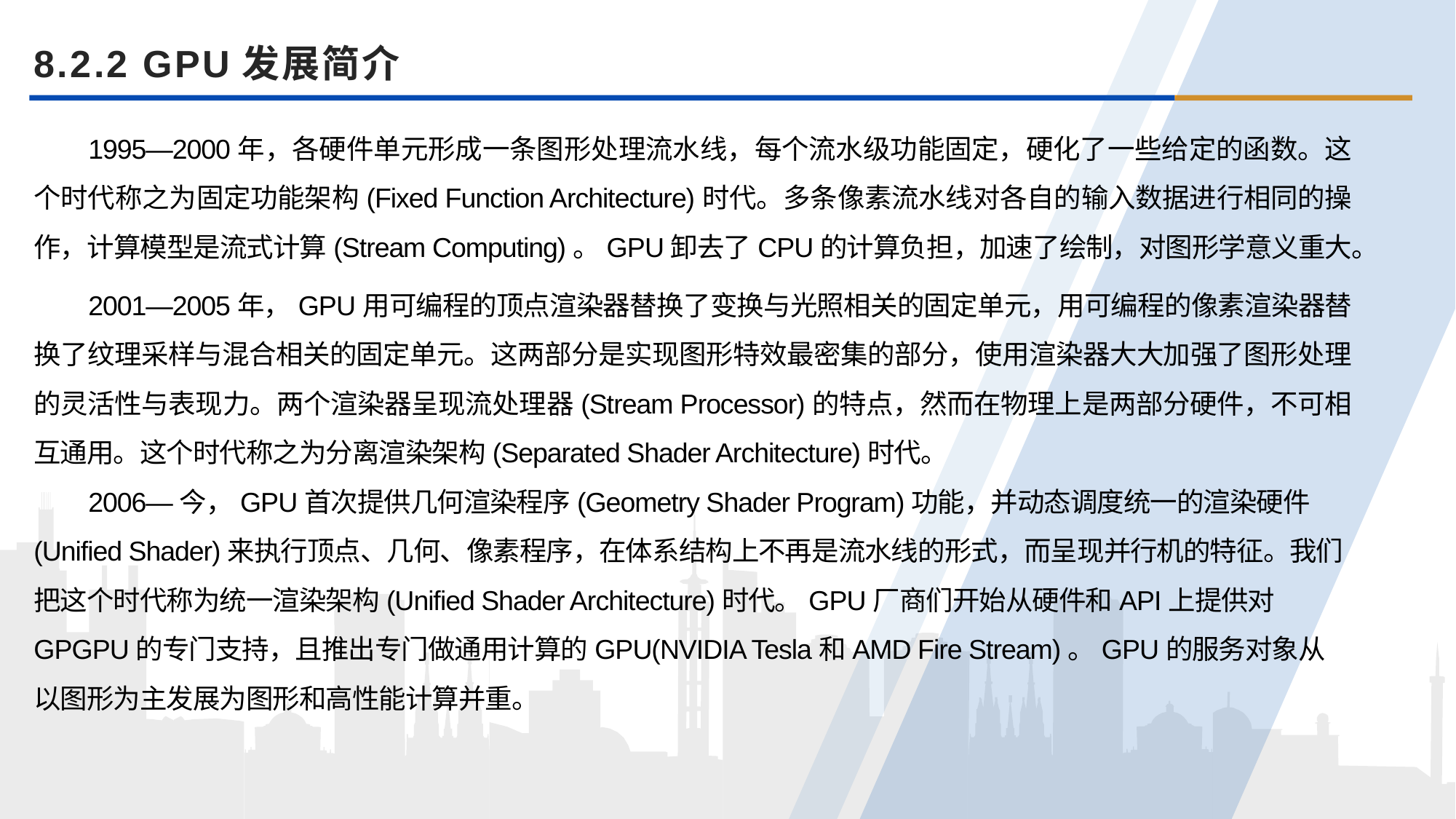

8.2.2 GPU发展简介
1995—2000年，各硬件单元形成一条图形处理流水线，每个流水级功能固定，硬化了一些给定的函数。这个时代称之为固定功能架构(Fixed Function Architecture)时代。多条像素流水线对各自的输入数据进行相同的操作，计算模型是流式计算(Stream Computing)。GPU卸去了CPU的计算负担，加速了绘制，对图形学意义重大。
2001—2005年，GPU用可编程的顶点渲染器替换了变换与光照相关的固定单元，用可编程的像素渲染器替换了纹理采样与混合相关的固定单元。这两部分是实现图形特效最密集的部分，使用渲染器大大加强了图形处理的灵活性与表现力。两个渲染器呈现流处理器(Stream Processor)的特点，然而在物理上是两部分硬件，不可相互通用。这个时代称之为分离渲染架构(Separated Shader Architecture)时代。
2006—今，GPU首次提供几何渲染程序(Geometry Shader Program)功能，并动态调度统一的渲染硬件(Unified Shader)来执行顶点、几何、像素程序，在体系结构上不再是流水线的形式，而呈现并行机的特征。我们把这个时代称为统一渲染架构(Unified Shader Architecture)时代。GPU厂商们开始从硬件和API上提供对GPGPU的专门支持，且推出专门做通用计算的GPU(NVIDIA Tesla和AMD Fire Stream)。GPU的服务对象从以图形为主发展为图形和高性能计算并重。